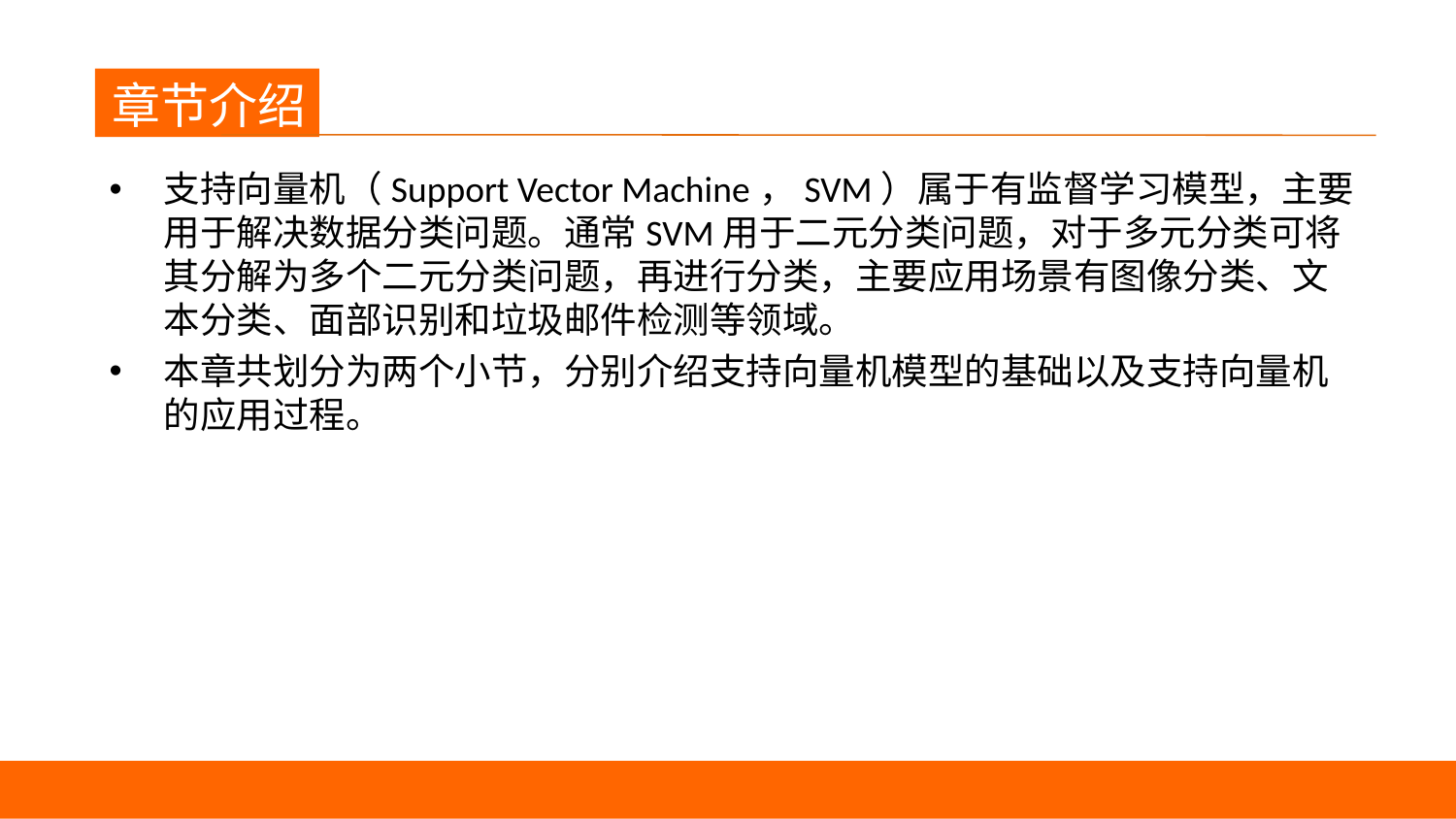

章节介绍
支持向量机（Support Vector Machine，SVM）属于有监督学习模型，主要用于解决数据分类问题。通常SVM用于二元分类问题，对于多元分类可将其分解为多个二元分类问题，再进行分类，主要应用场景有图像分类、文本分类、面部识别和垃圾邮件检测等领域。
本章共划分为两个小节，分别介绍支持向量机模型的基础以及支持向量机的应用过程。